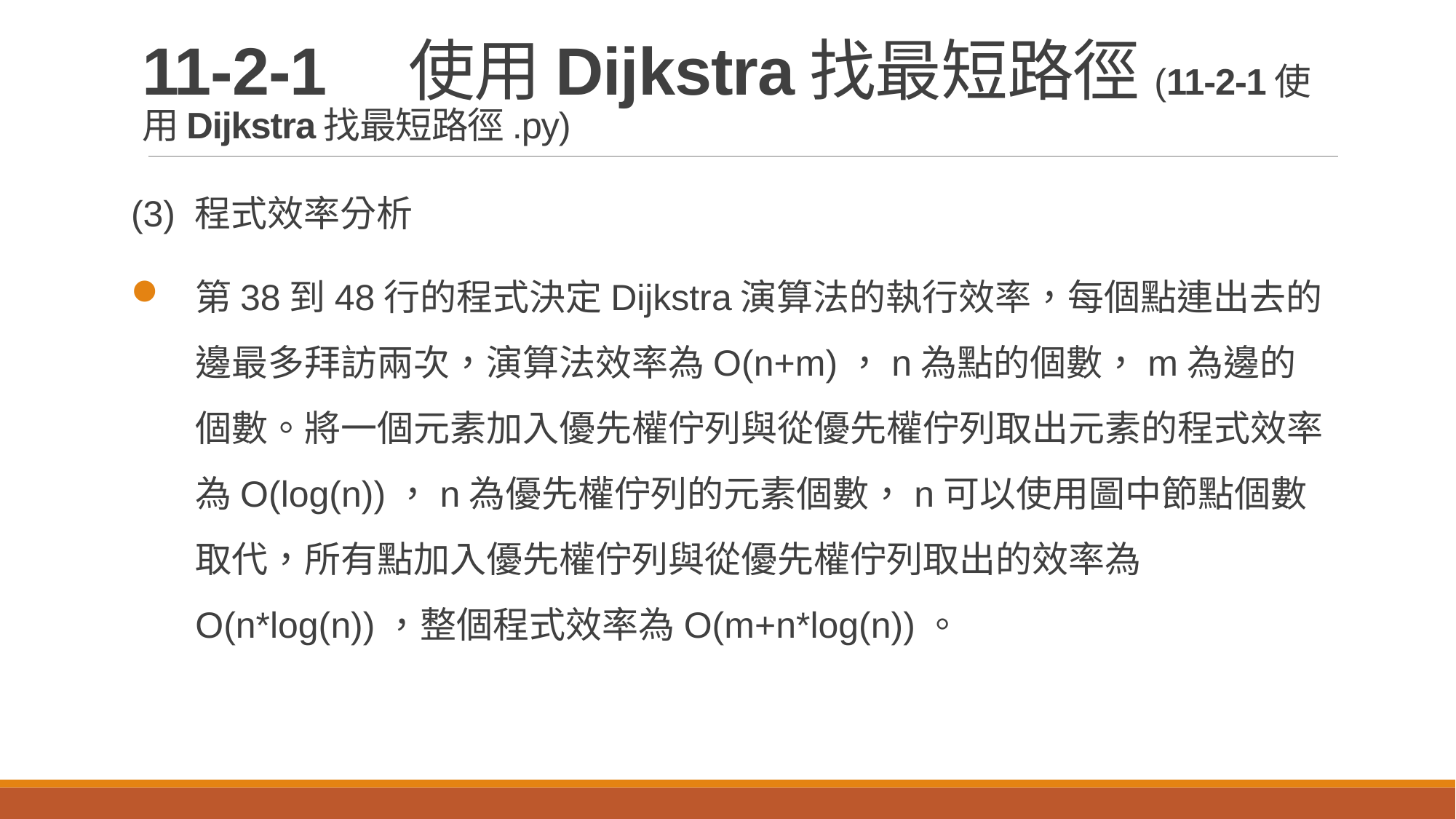

# 11-2-1　使用Dijkstra找最短路徑(11-2-1使用Dijkstra找最短路徑.py)
(3) 程式效率分析
第38到48行的程式決定Dijkstra演算法的執行效率，每個點連出去的邊最多拜訪兩次，演算法效率為O(n+m)，n為點的個數，m為邊的個數。將一個元素加入優先權佇列與從優先權佇列取出元素的程式效率為O(log(n))，n為優先權佇列的元素個數，n可以使用圖中節點個數取代，所有點加入優先權佇列與從優先權佇列取出的效率為O(n*log(n))，整個程式效率為O(m+n*log(n))。